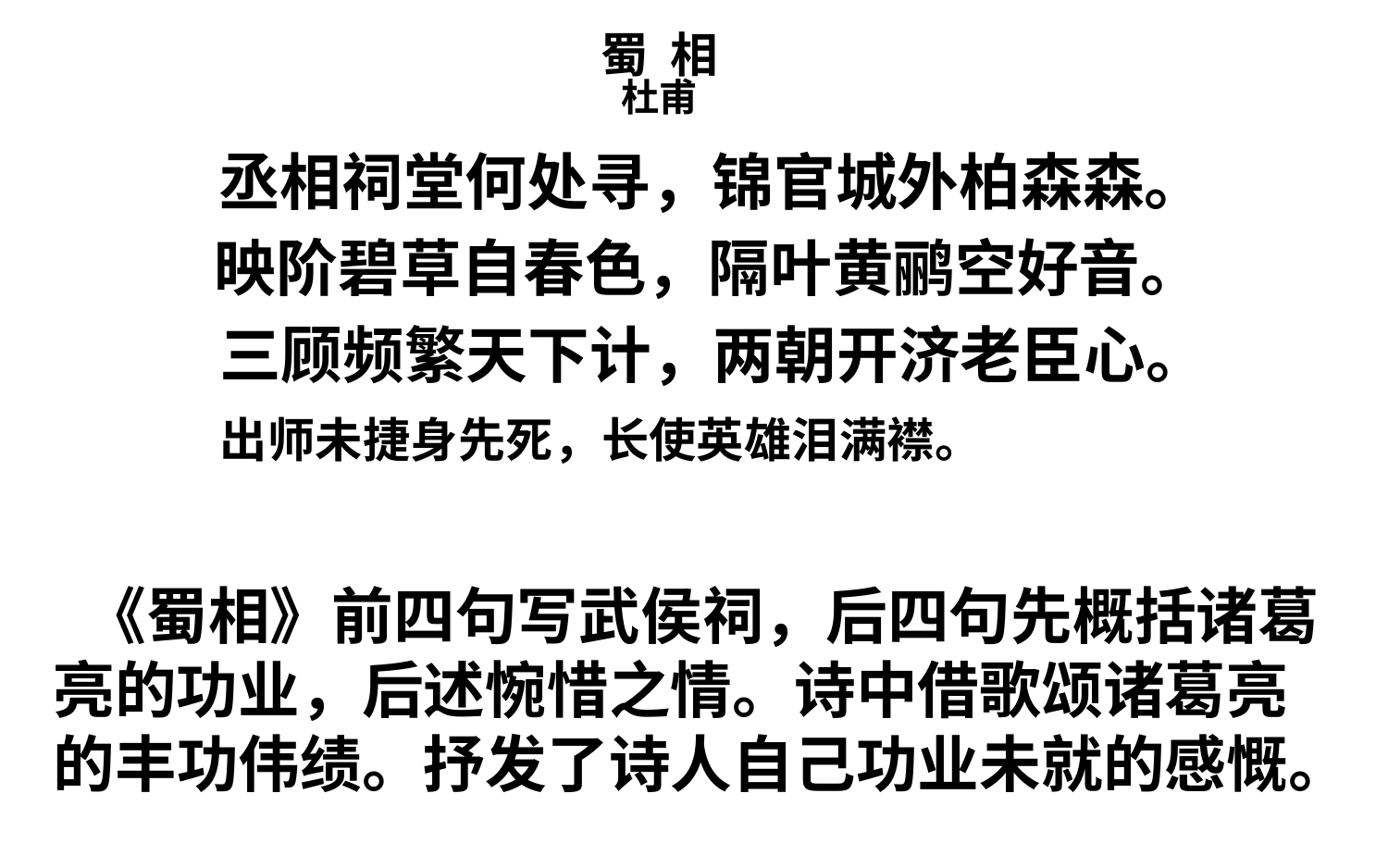

# 蜀  相 杜甫
丞相祠堂何处寻，锦官城外柏森森。
映阶碧草自春色，隔叶黄鹂空好音。
三顾频繁天下计，两朝开济老臣心。
出师未捷身先死，长使英雄泪满襟。
    《蜀相》前四句写武侯祠，后四句先概括诸葛亮的功业，后述惋惜之情。诗中借歌颂诸葛亮的丰功伟绩。抒发了诗人自己功业未就的感慨。